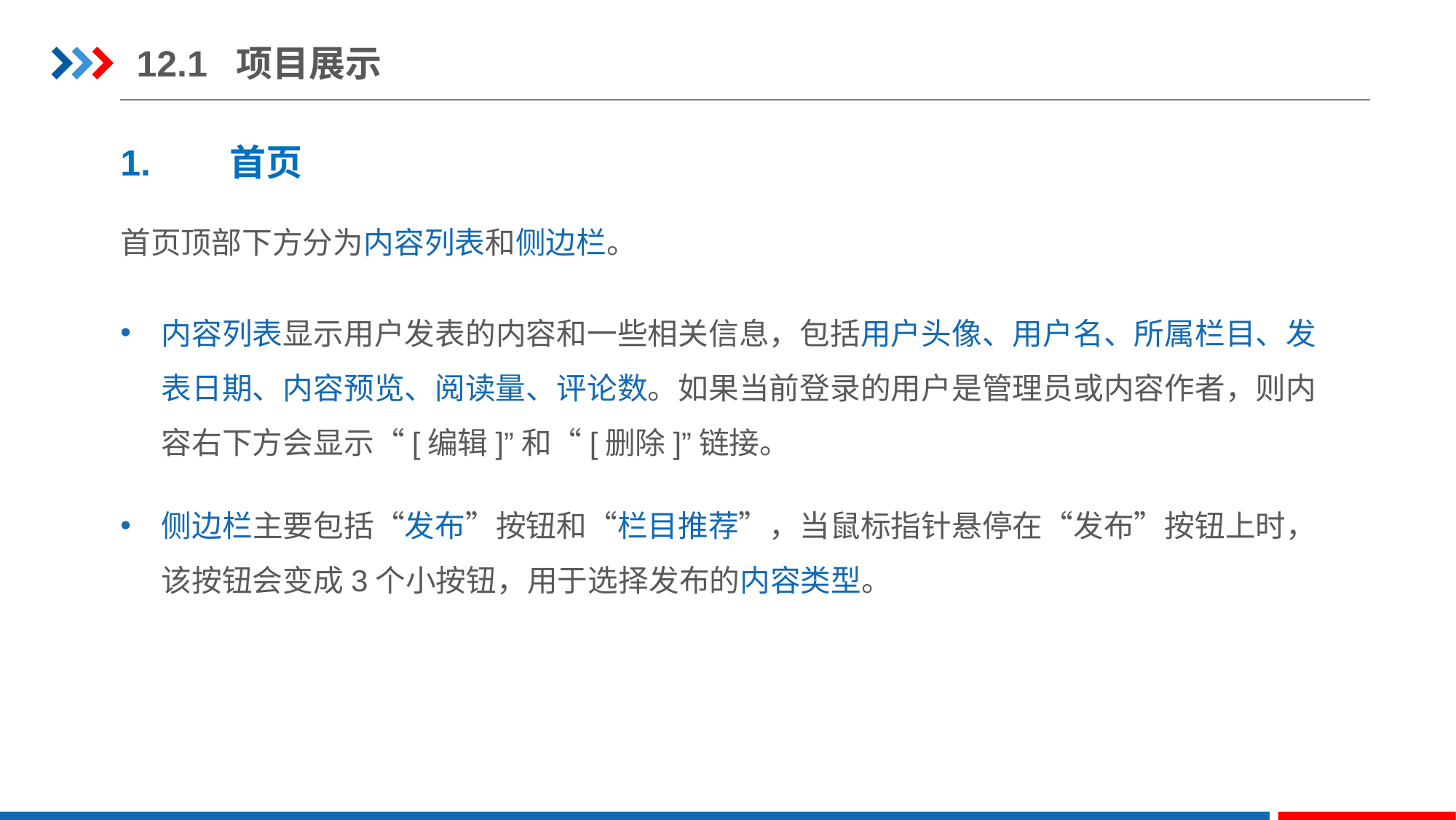

12.1  项目展示
1.	首页
首页顶部下方分为内容列表和侧边栏。

内容列表显示用户发表的内容和一些相关信息，包括用户头像、用户名、所属栏目、发表日期、内容预览、阅读量、评论数。如果当前登录的用户是管理员或内容作者，则内容右下方会显示“[编辑]”和“[删除]”链接。

侧边栏主要包括“发布”按钮和“栏目推荐”，当鼠标指针悬停在“发布”按钮上时，该按钮会变成3个小按钮，用于选择发布的内容类型。